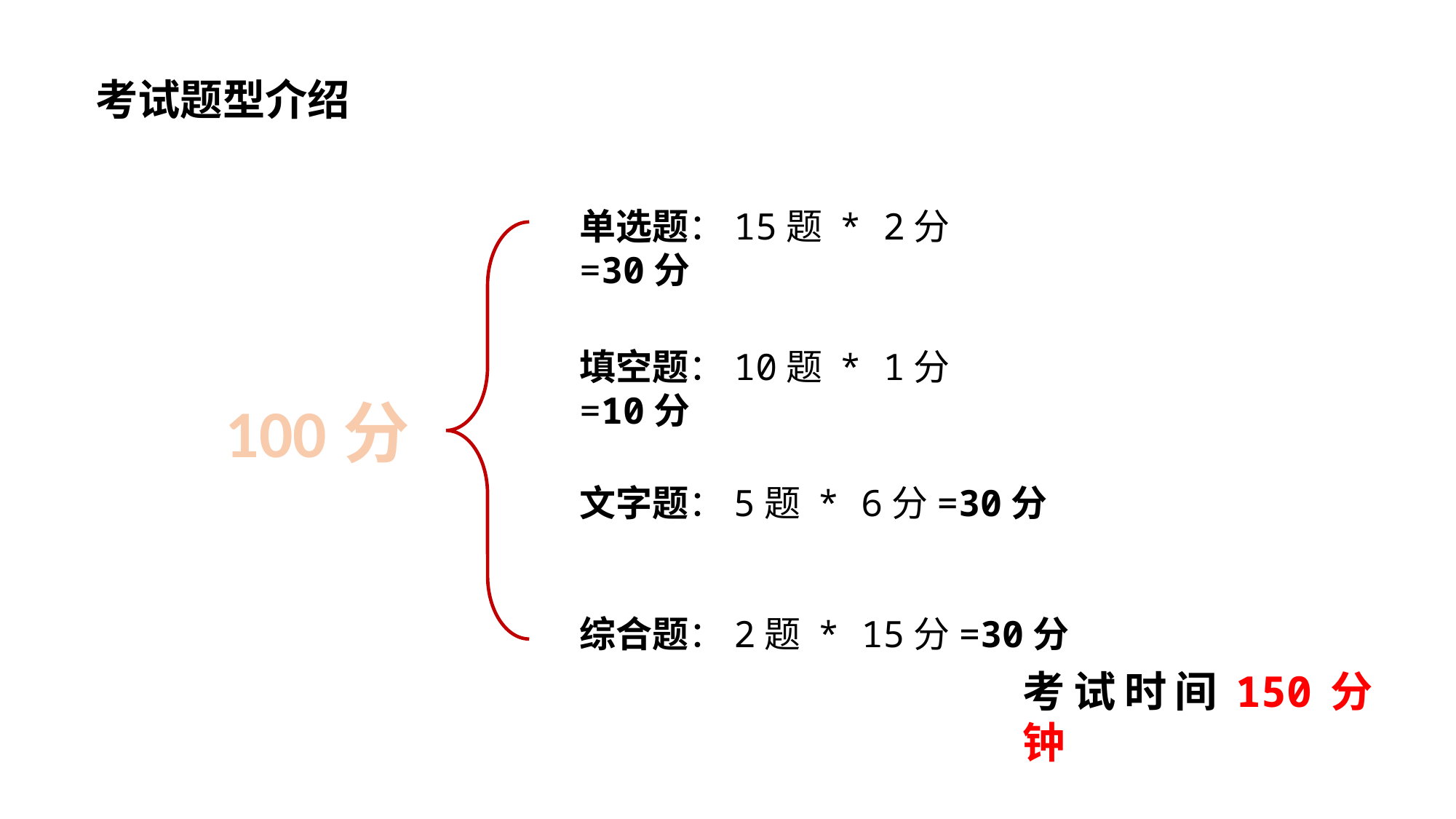

考试题型介绍
单选题：15题 * 2分=30分

填空题：10题 * 1分=10分
100分
文字题：5题 * 6分=30分
综合题：2题 * 15分=30分
考试时间150分钟